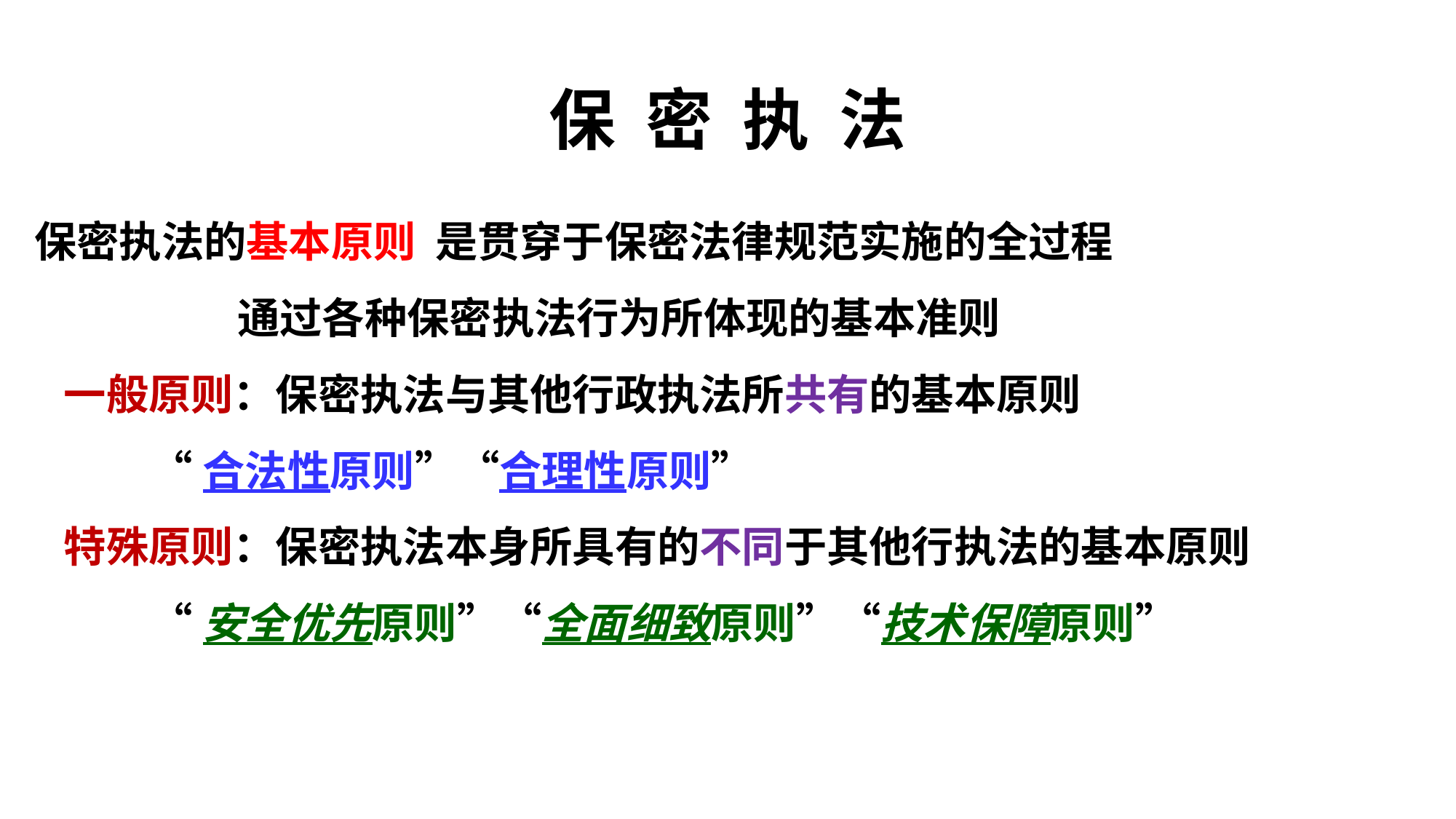

# 保  密  执  法
保密执法的基本原则  是贯穿于保密法律规范实施的全过程
                    通过各种保密执法行为所体现的基本准则
  一般原则：保密执法与其他行政执法所共有的基本原则
            “合法性原则”“合理性原则”
  特殊原则：保密执法本身所具有的不同于其他行执法的基本原则
            “安全优先原则”“全面细致原则”“技术保障原则”